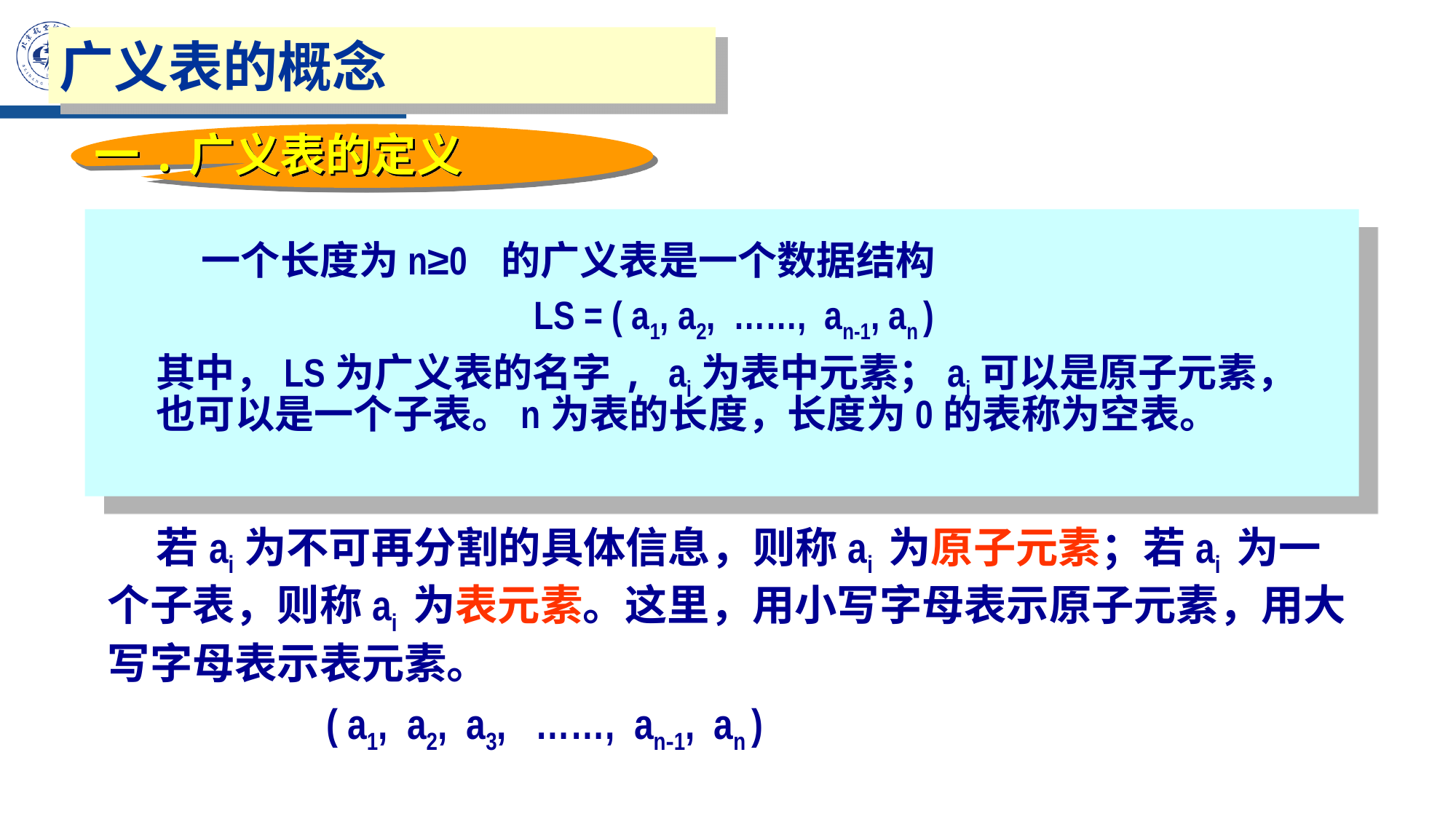

广义表的概念
一.广义表的定义

    一个长度为n≥0 的广义表是一个数据结构
LS = ( a1, a2,  ……,  an-1, an )
其中，LS为广义表的名字, ai为表中元素；ai可以是原子元素，也可以是一个子表。n为表的长度，长度为0的表称为空表。
    若ai为不可再分割的具体信息，则称ai 为原子元素；若ai 为一个子表，则称ai 为表元素。这里，用小写字母表示原子元素，用大写字母表示表元素。
( a1,  a2,  a3,   ……,  an-1,  an )